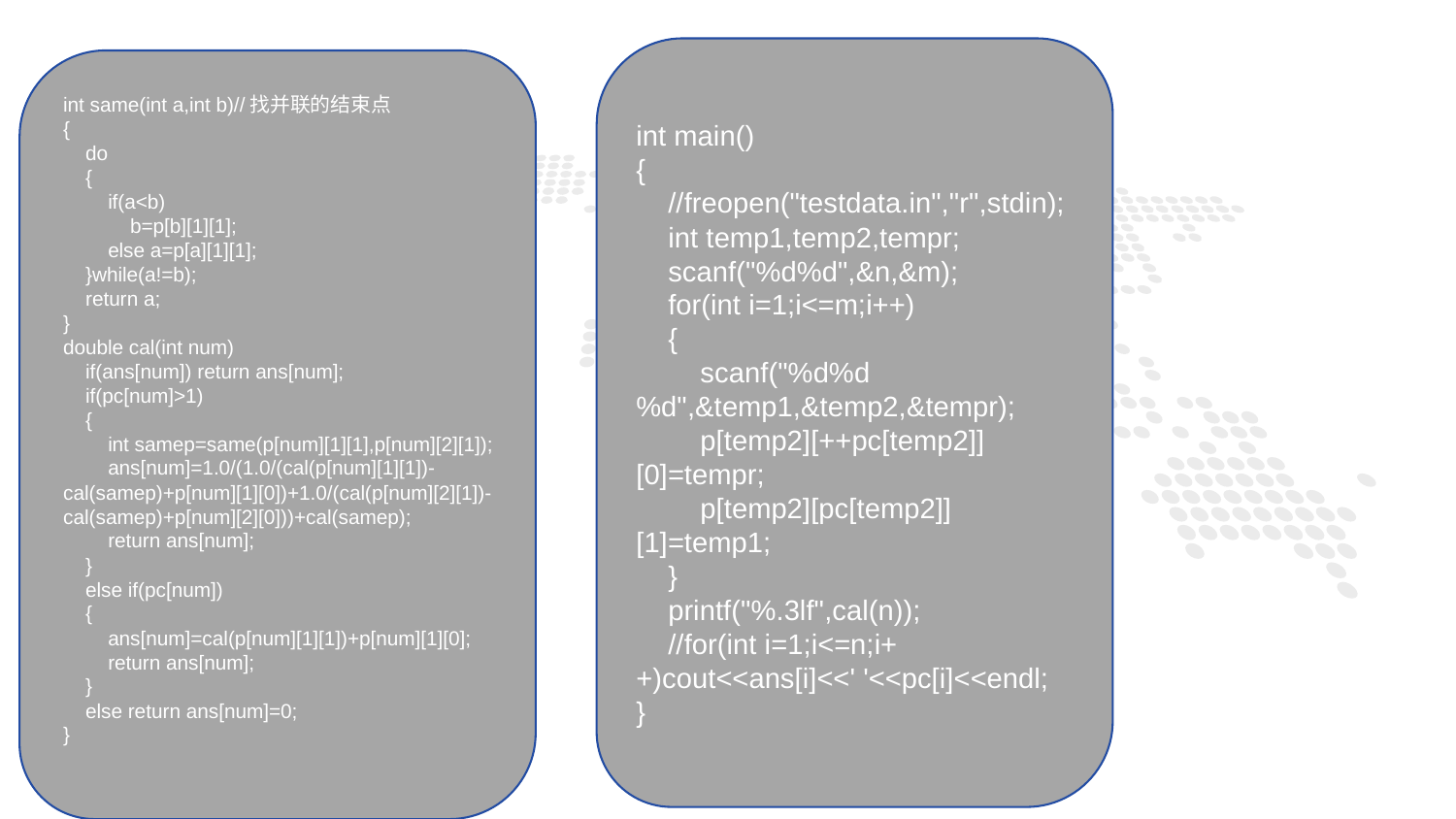

int main()
{
    //freopen("testdata.in","r",stdin);
    int temp1,temp2,tempr;
    scanf("%d%d",&n,&m);
    for(int i=1;i<=m;i++)
    {
        scanf("%d%d%d",&temp1,&temp2,&tempr);
        p[temp2][++pc[temp2]][0]=tempr;
        p[temp2][pc[temp2]][1]=temp1;
    }
    printf("%.3lf",cal(n));
    //for(int i=1;i<=n;i++)cout<<ans[i]<<' '<<pc[i]<<endl;
}

int same(int a,int b)//找并联的结束点
{
    do
    {
        if(a<b)
            b=p[b][1][1];
        else a=p[a][1][1];
    }while(a!=b);
    return a;
}
double cal(int num)
    if(ans[num]) return ans[num];
    if(pc[num]>1)
    {
        int samep=same(p[num][1][1],p[num][2][1]);
        ans[num]=1.0/(1.0/(cal(p[num][1][1])-cal(samep)+p[num][1][0])+1.0/(cal(p[num][2][1])-cal(samep)+p[num][2][0]))+cal(samep);
        return ans[num];
    }
    else if(pc[num])
    {
        ans[num]=cal(p[num][1][1])+p[num][1][0];
        return ans[num];
    }
    else return ans[num]=0;
}
1
PART  ONE